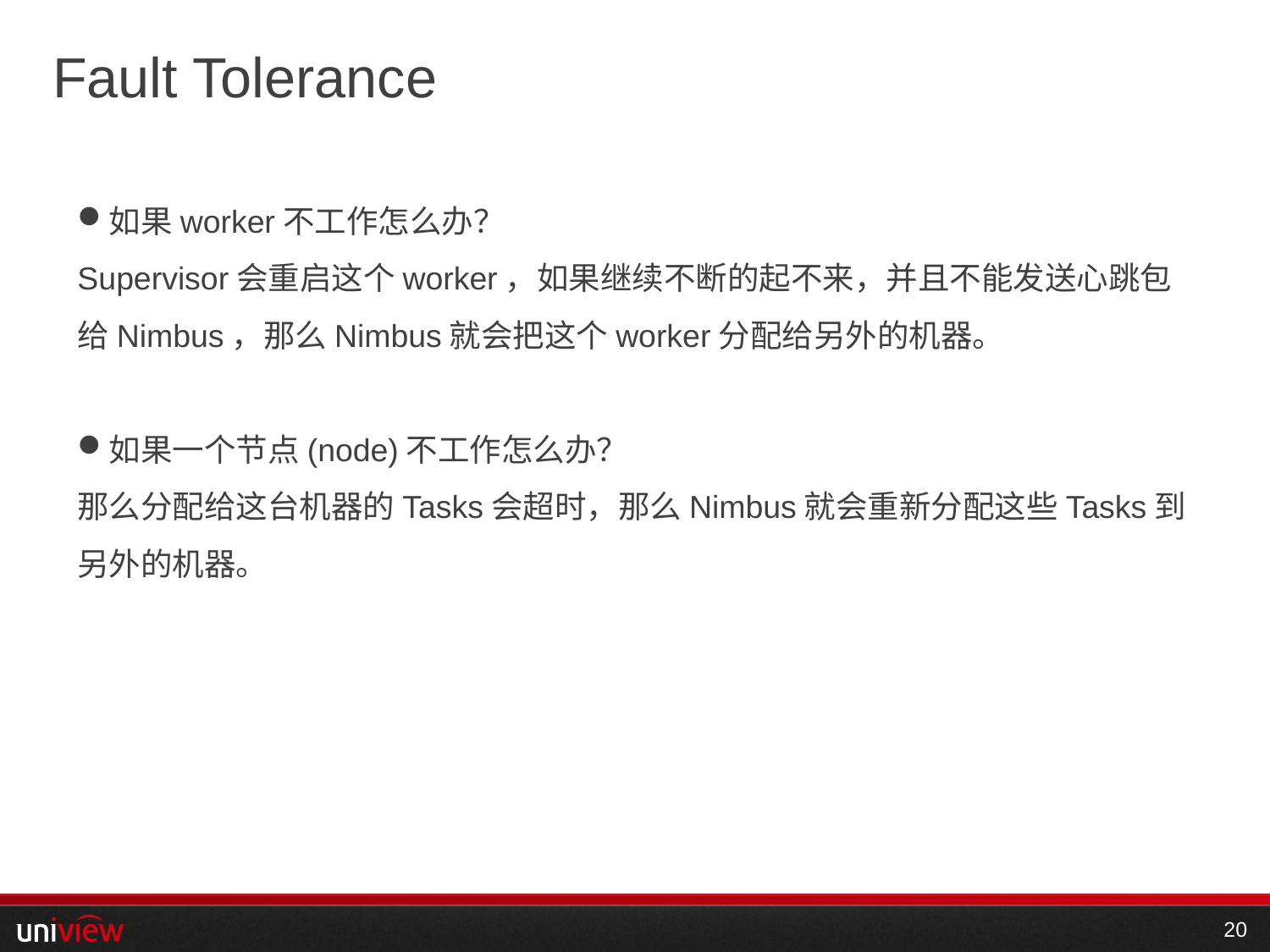

# Fault Tolerance
如果worker不工作怎么办？
Supervisor会重启这个worker，如果继续不断的起不来，并且不能发送心跳包给Nimbus，那么Nimbus就会把这个worker分配给另外的机器。

如果一个节点(node)不工作怎么办？
那么分配给这台机器的Tasks会超时，那么Nimbus就会重新分配这些Tasks到另外的机器。